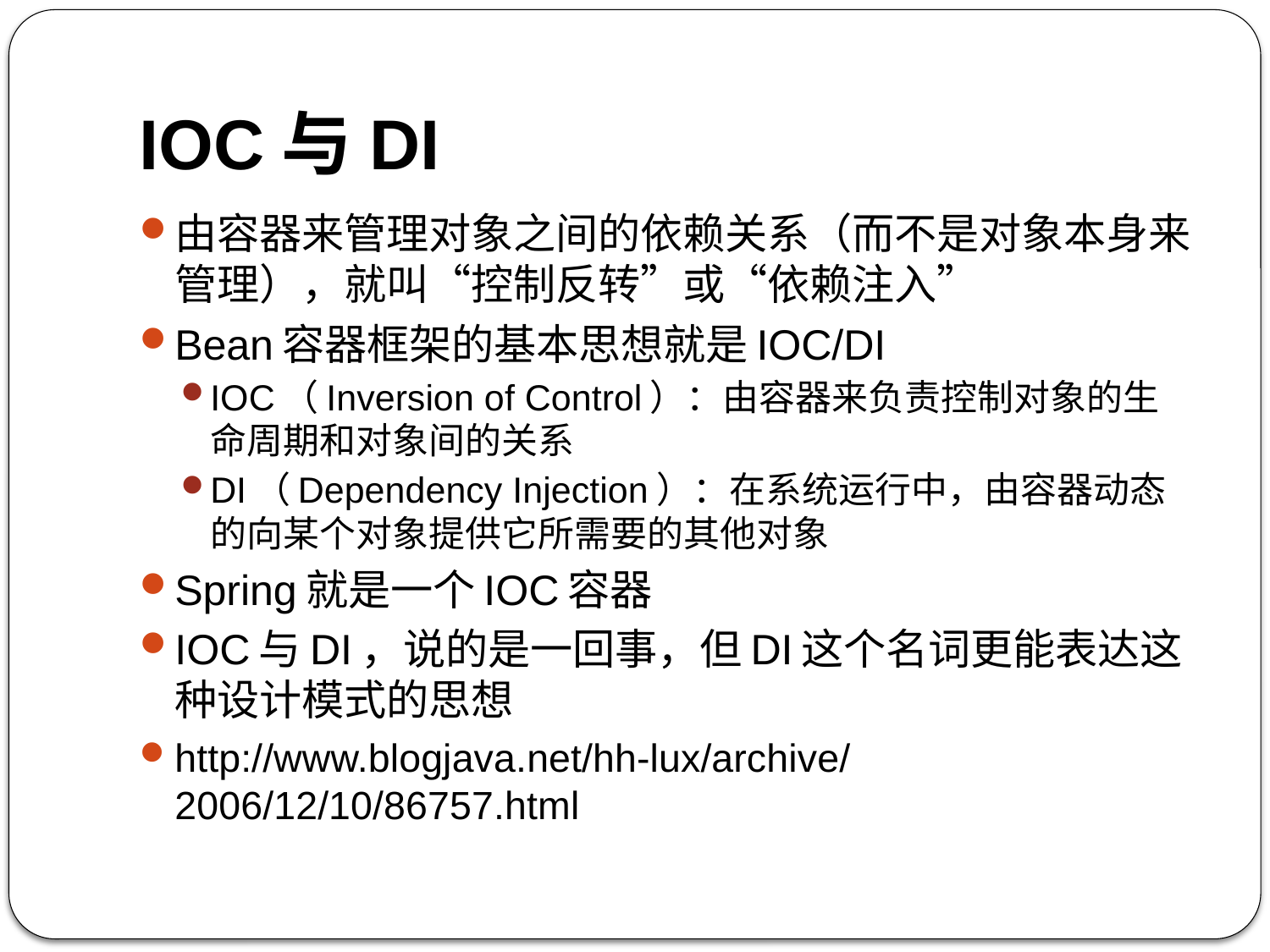

# IOC与DI
由容器来管理对象之间的依赖关系（而不是对象本身来管理），就叫“控制反转”或“依赖注入”
Bean容器框架的基本思想就是IOC/DI
IOC（Inversion of Control）：由容器来负责控制对象的生命周期和对象间的关系
DI（Dependency Injection）：在系统运行中，由容器动态的向某个对象提供它所需要的其他对象
Spring就是一个IOC容器
IOC与DI，说的是一回事，但DI这个名词更能表达这种设计模式的思想
http://www.blogjava.net/hh-lux/archive/2006/12/10/86757.html